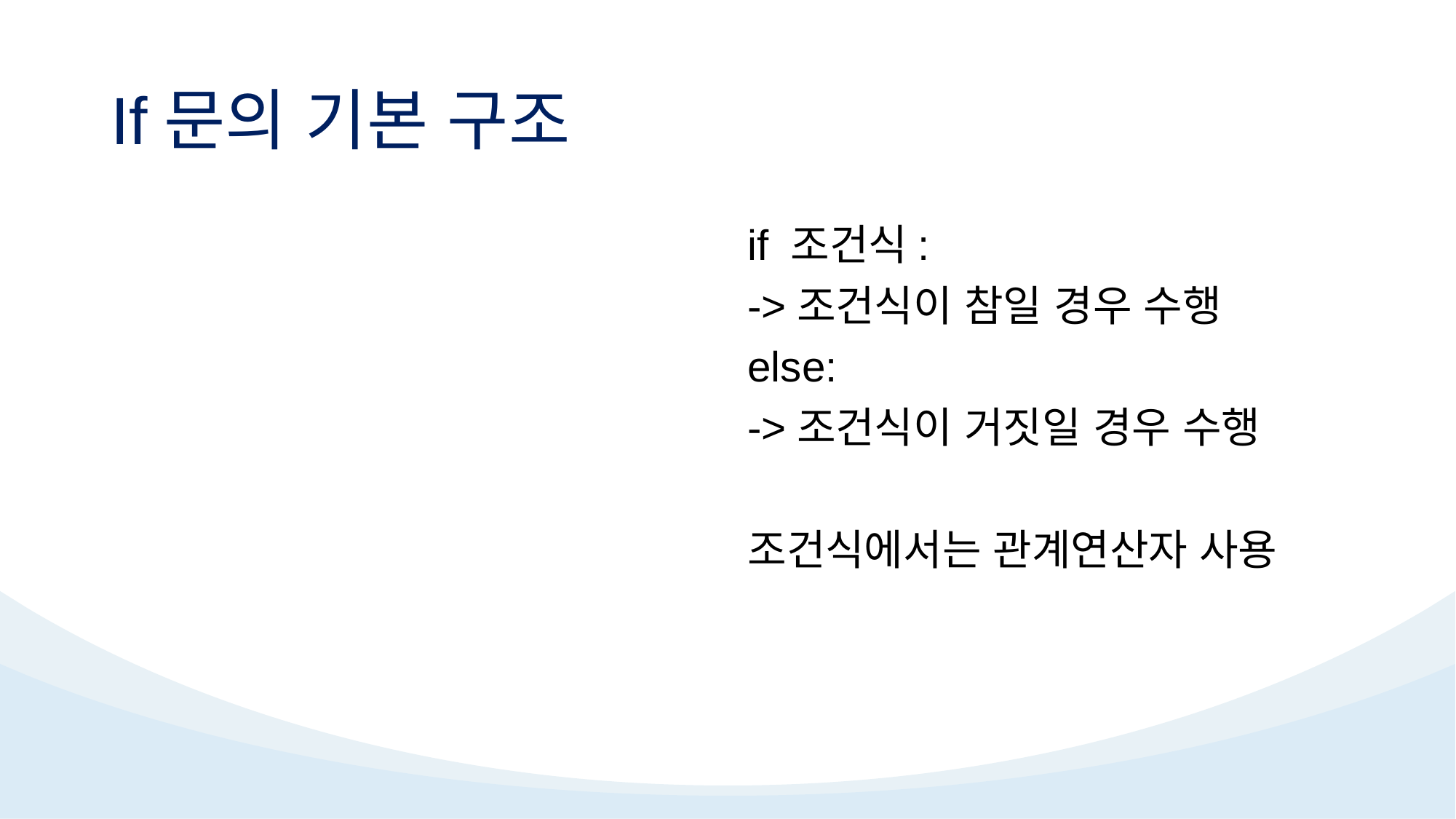

# If문의 기본 구조

if 조건식:
->조건식이 참일 경우 수행
else:
->조건식이 거짓일 경우 수행

조건식에서는 관계연산자 사용